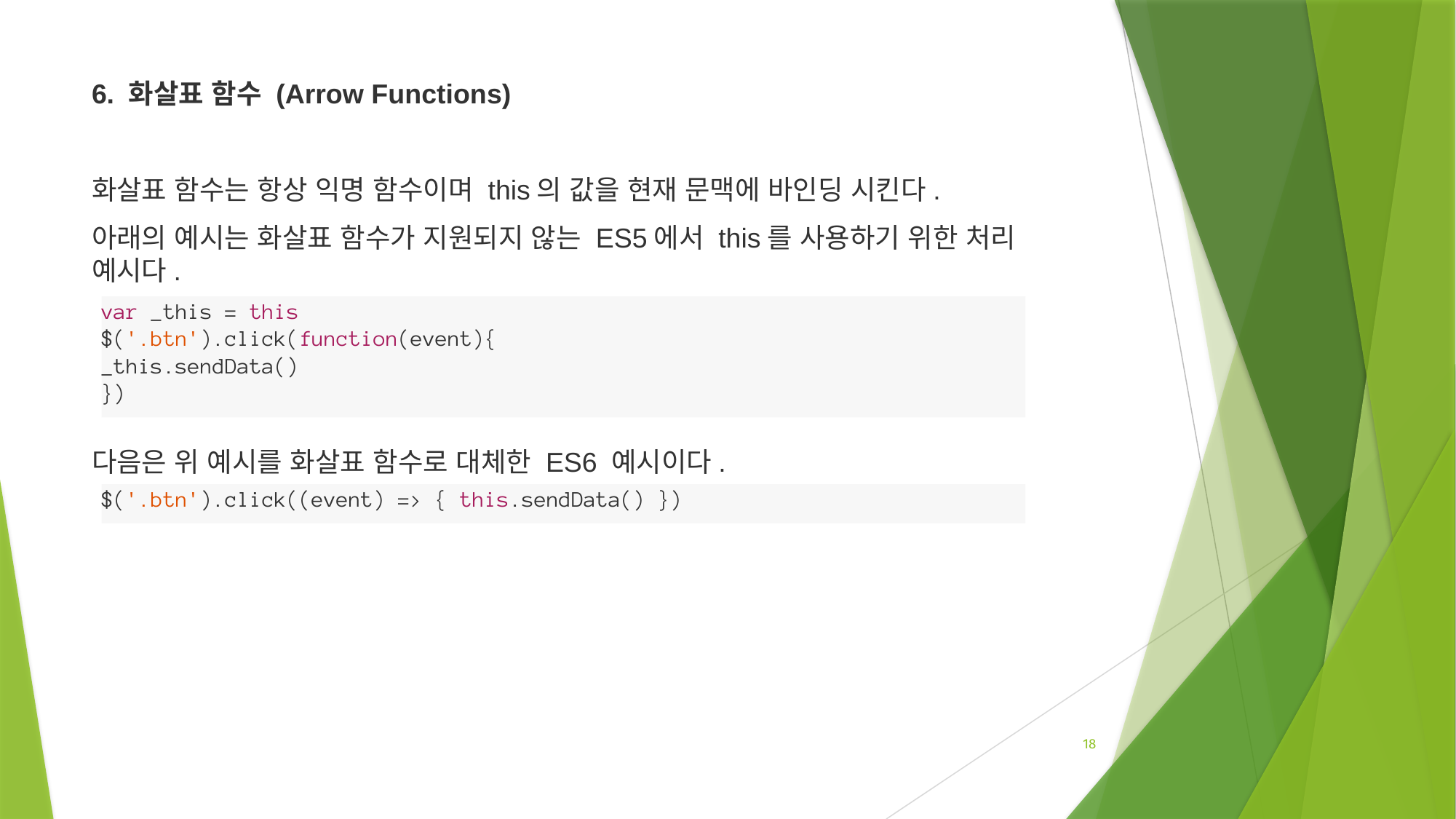

6. 화살표 함수 (Arrow Functions)

화살표 함수는 항상 익명 함수이며 this의 값을 현재 문맥에 바인딩 시킨다.
아래의 예시는 화살표 함수가 지원되지 않는 ES5에서 this를 사용하기 위한 처리 예시다.

다음은 위 예시를 화살표 함수로 대체한 ES6 예시이다.

var _this = this
$('.btn').click(function(event){
_this.sendData()
})
$('.btn').click((event) => { this.sendData() })
18